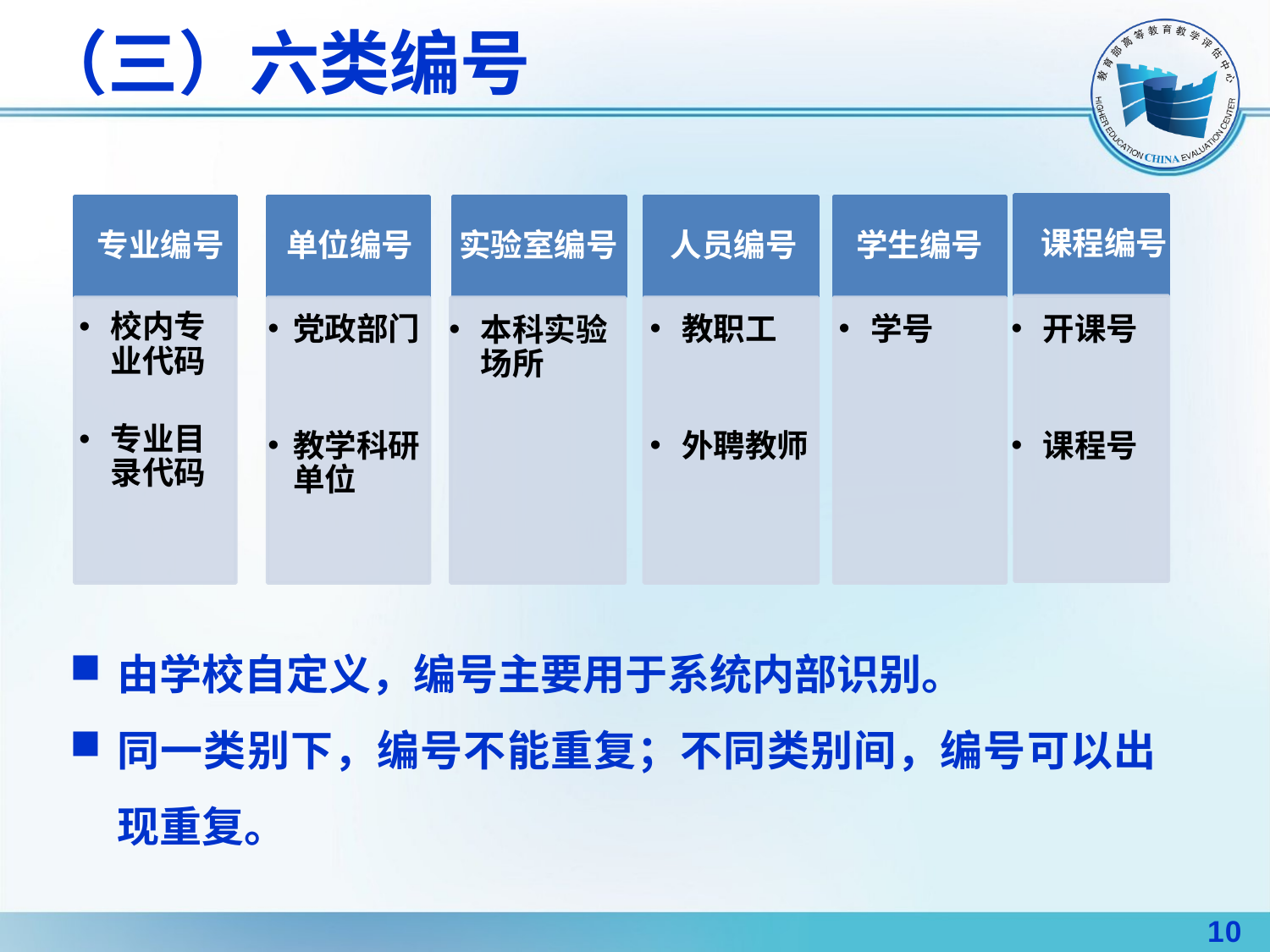

（三）六类编号

课程编号

开课号

课程号
专业编号

校内专业代码

专业目录代码

单位编号

党政部门

教学科研单位

实验室编号

本科实验场所

人员编号

教职工

外聘教师

学生编号
学号

由学校自定义，编号主要用于系统内部识别。
同一类别下，编号不能重复；不同类别间，编号可以出现重复。